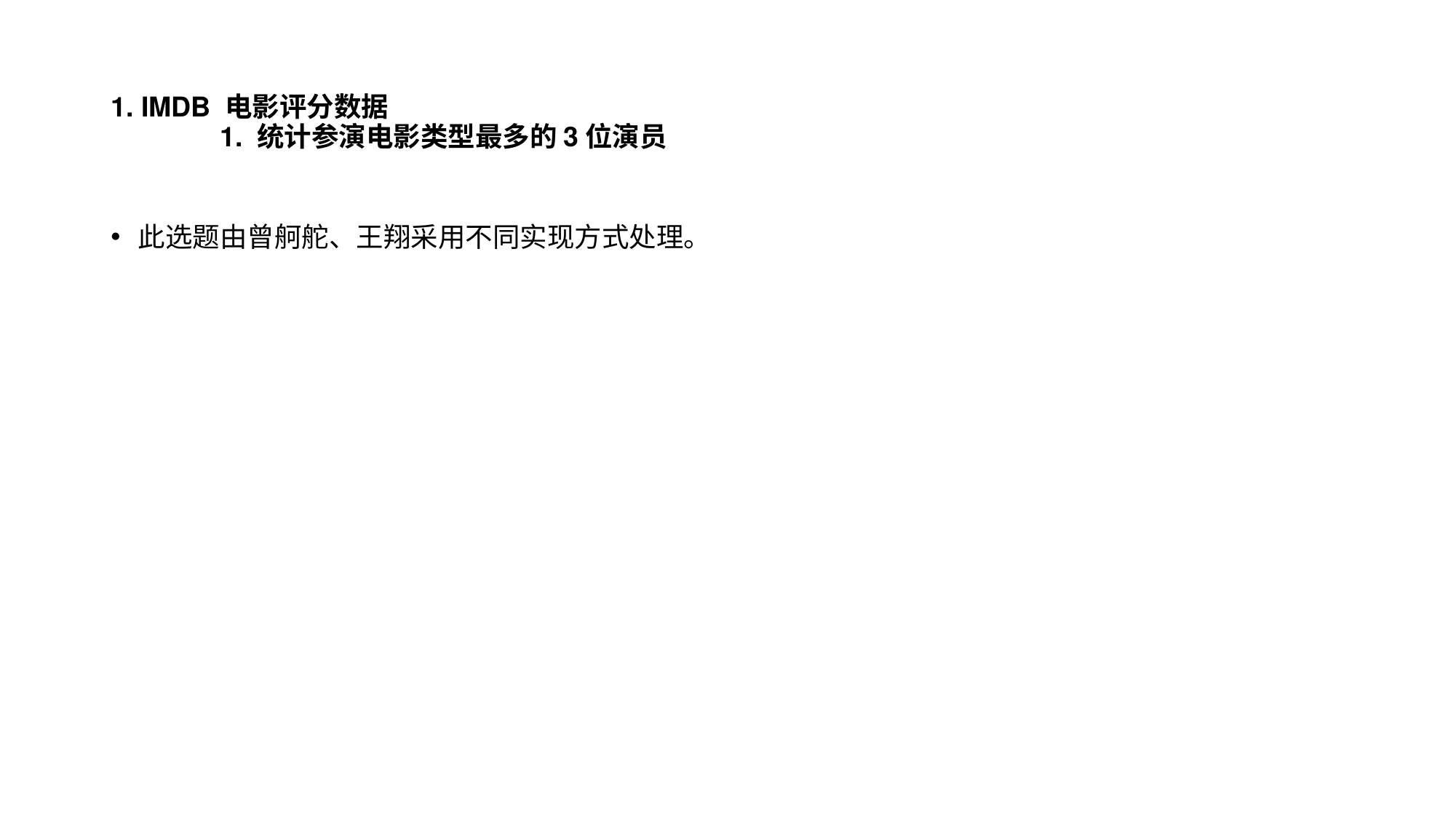

# 1. IMDB 电影评分数据 1. 统计参演电影类型最多的3位演员
此选题由曾舸舵、王翔采用不同实现方式处理。